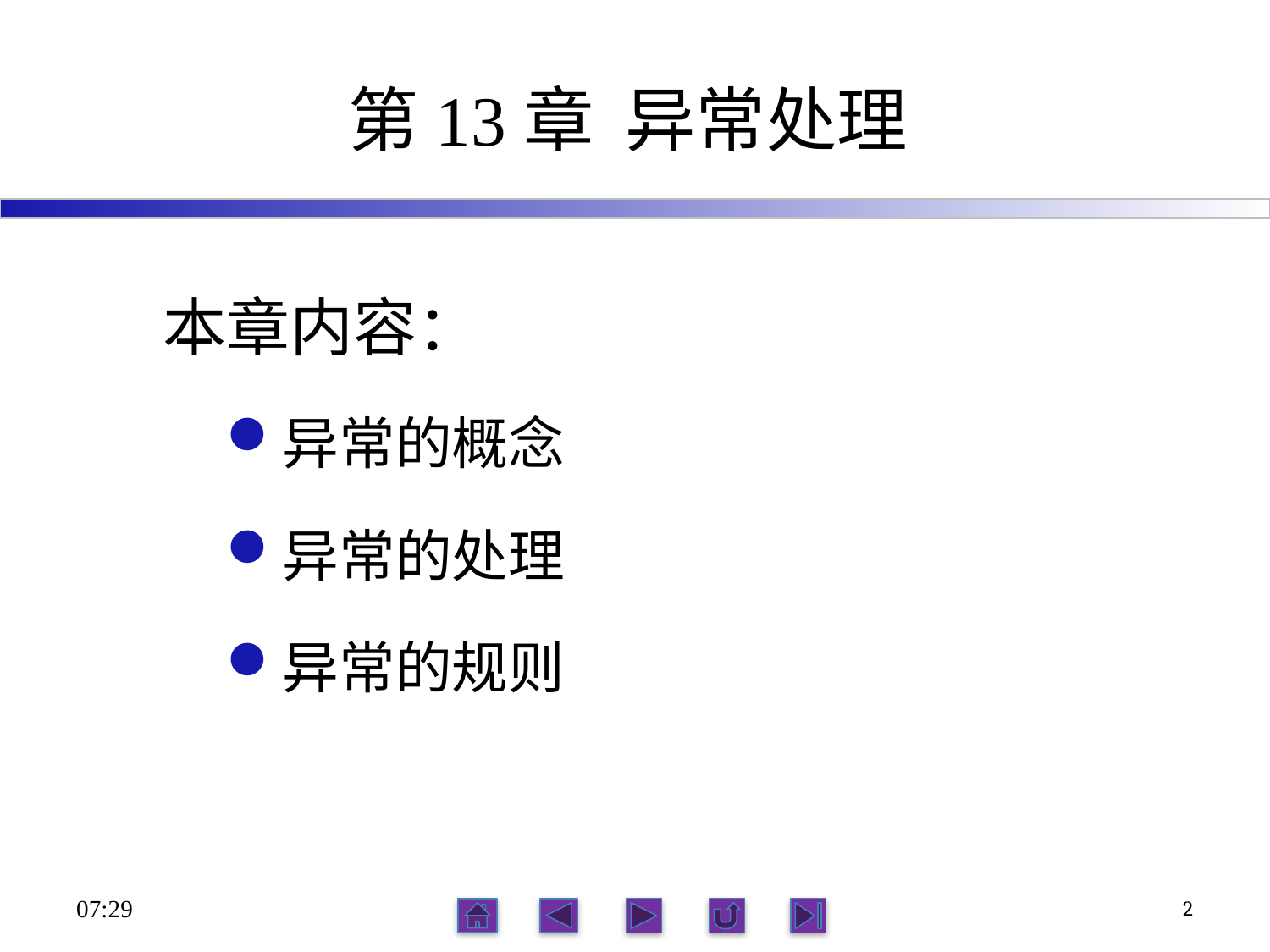

# 第13章  异常处理
本章内容：
异常的概念
异常的处理
异常的规则
07:29
2